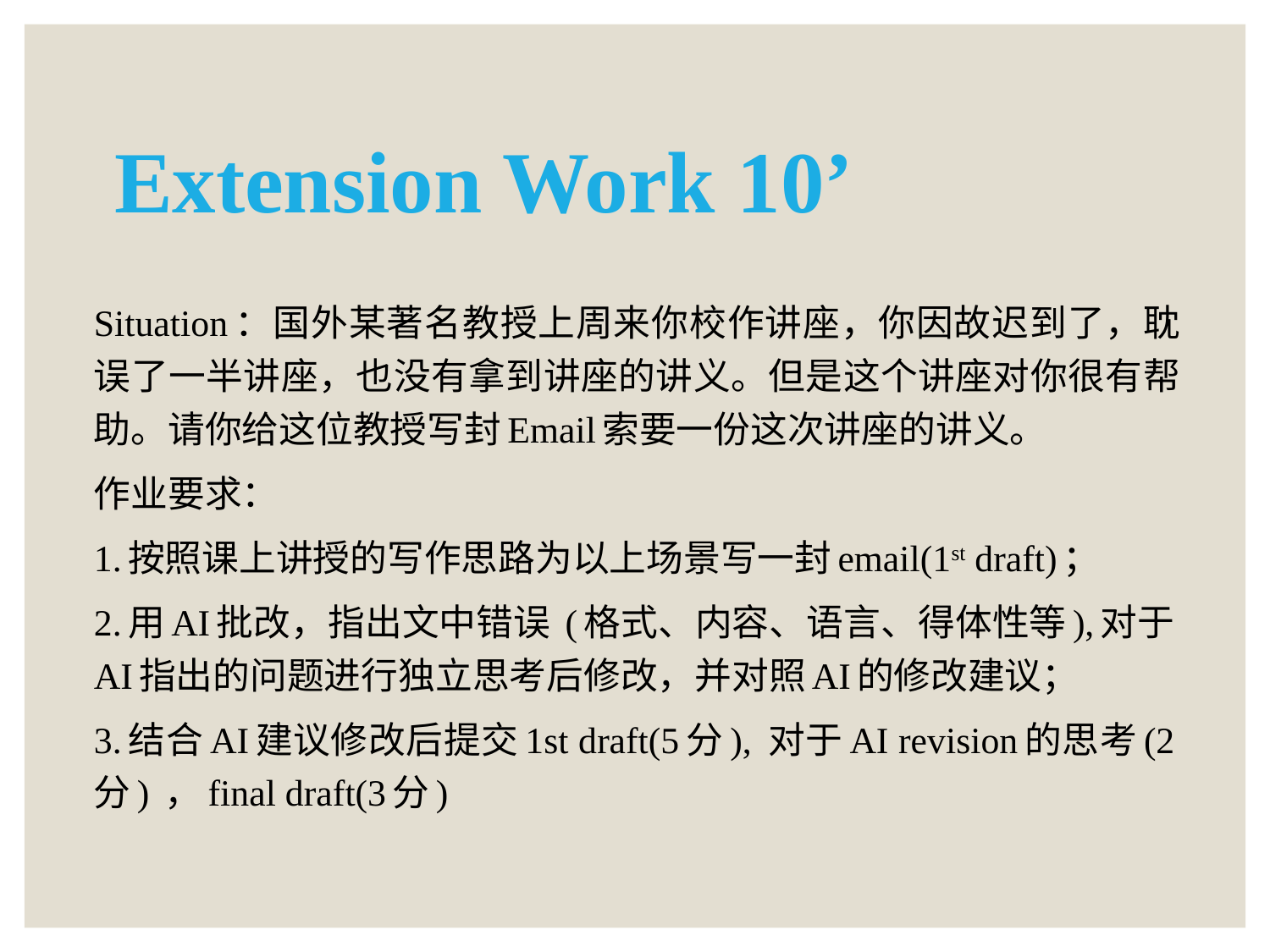

# Extension Work 10’
Situation：国外某著名教授上周来你校作讲座，你因故迟到了，耽误了一半讲座，也没有拿到讲座的讲义。但是这个讲座对你很有帮助。请你给这位教授写封Email索要一份这次讲座的讲义。
作业要求：
1.按照课上讲授的写作思路为以上场景写一封email(1st draft)；
2.用AI批改，指出文中错误 (格式、内容、语言、得体性等),对于AI指出的问题进行独立思考后修改，并对照AI的修改建议；
3.结合AI建议修改后提交1st draft(5分), 对于AI revision的思考(2分) ，final draft(3分)